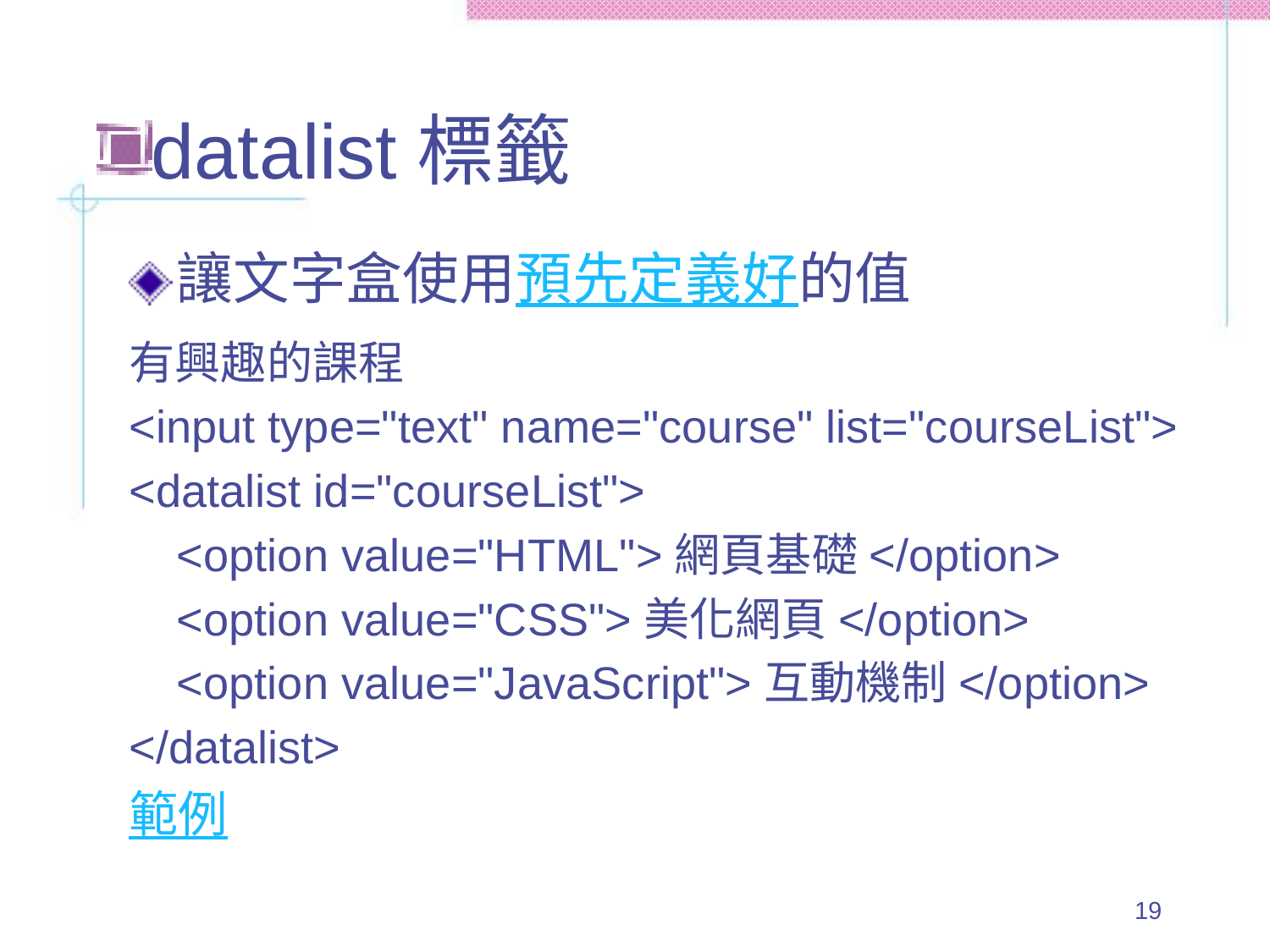

# datalist標籤
讓文字盒使用預先定義好的值
有興趣的課程
<input type="text" name="course" list="courseList">
<datalist id="courseList">
	<option value="HTML">網頁基礎</option>
	<option value="CSS">美化網頁</option>
	<option value="JavaScript">互動機制</option>
</datalist>
範例
19